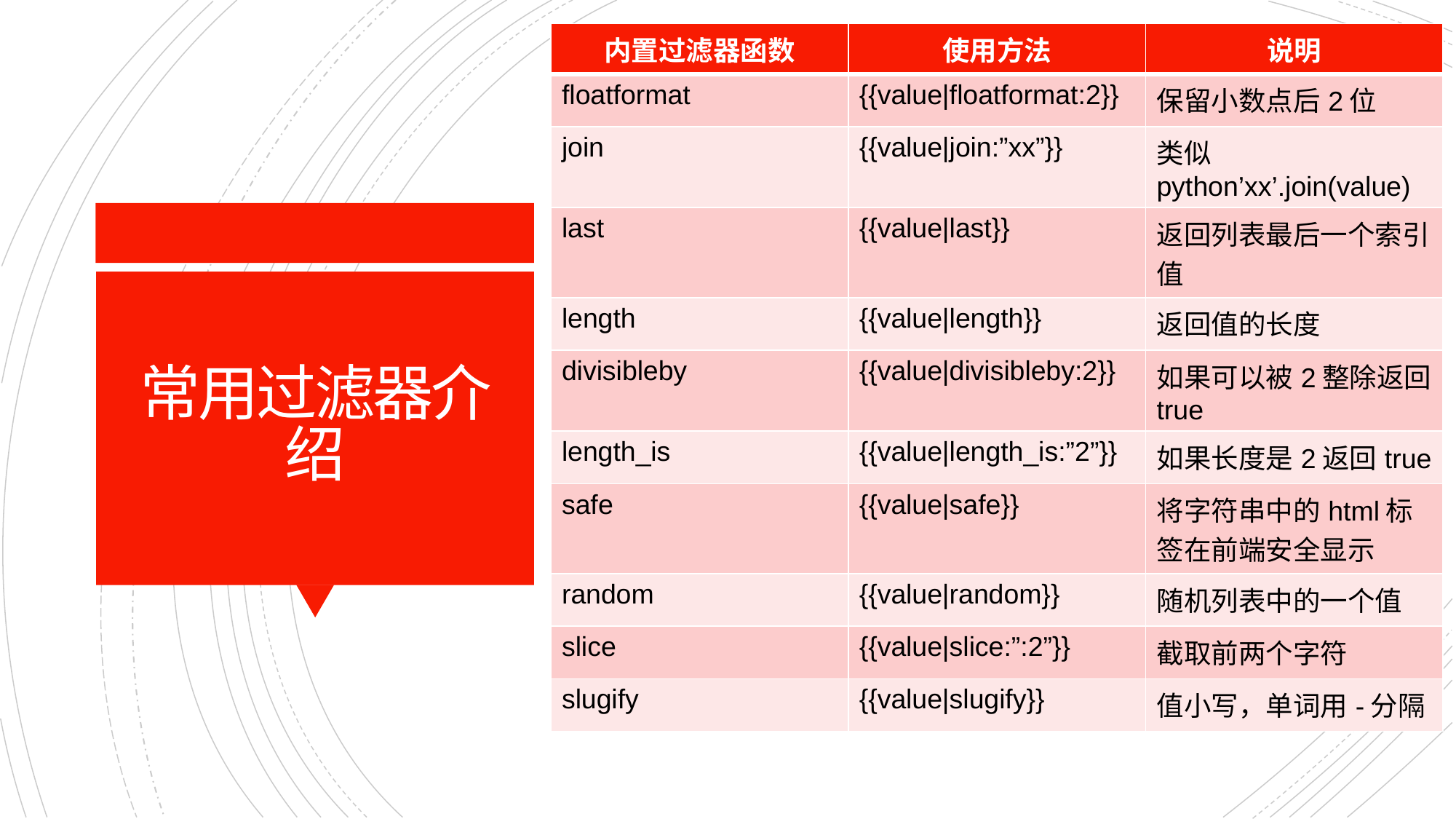

| 内置过滤器函数 | 使用方法 | 说明 |
| --- | --- | --- |
| floatformat | {{value|floatformat:2}} | 保留小数点后2位 |
| join | {{value|join:”xx”}} | 类似python’xx’.join(value) |
| last | {{value|last}} | 返回列表最后一个索引值 |
| length | {{value|length}} | 返回值的长度 |
| divisibleby | {{value|divisibleby:2}} | 如果可以被2整除返回true |
| length\_is | {{value|length\_is:”2”}} | 如果长度是2返回true |
| safe | {{value|safe}} | 将字符串中的html标签在前端安全显示 |
| random | {{value|random}} | 随机列表中的一个值 |
| slice | {{value|slice:”:2”}} | 截取前两个字符 |
| slugify | {{value|slugify}} | 值小写，单词用-分隔 |
# 常用过滤器介绍